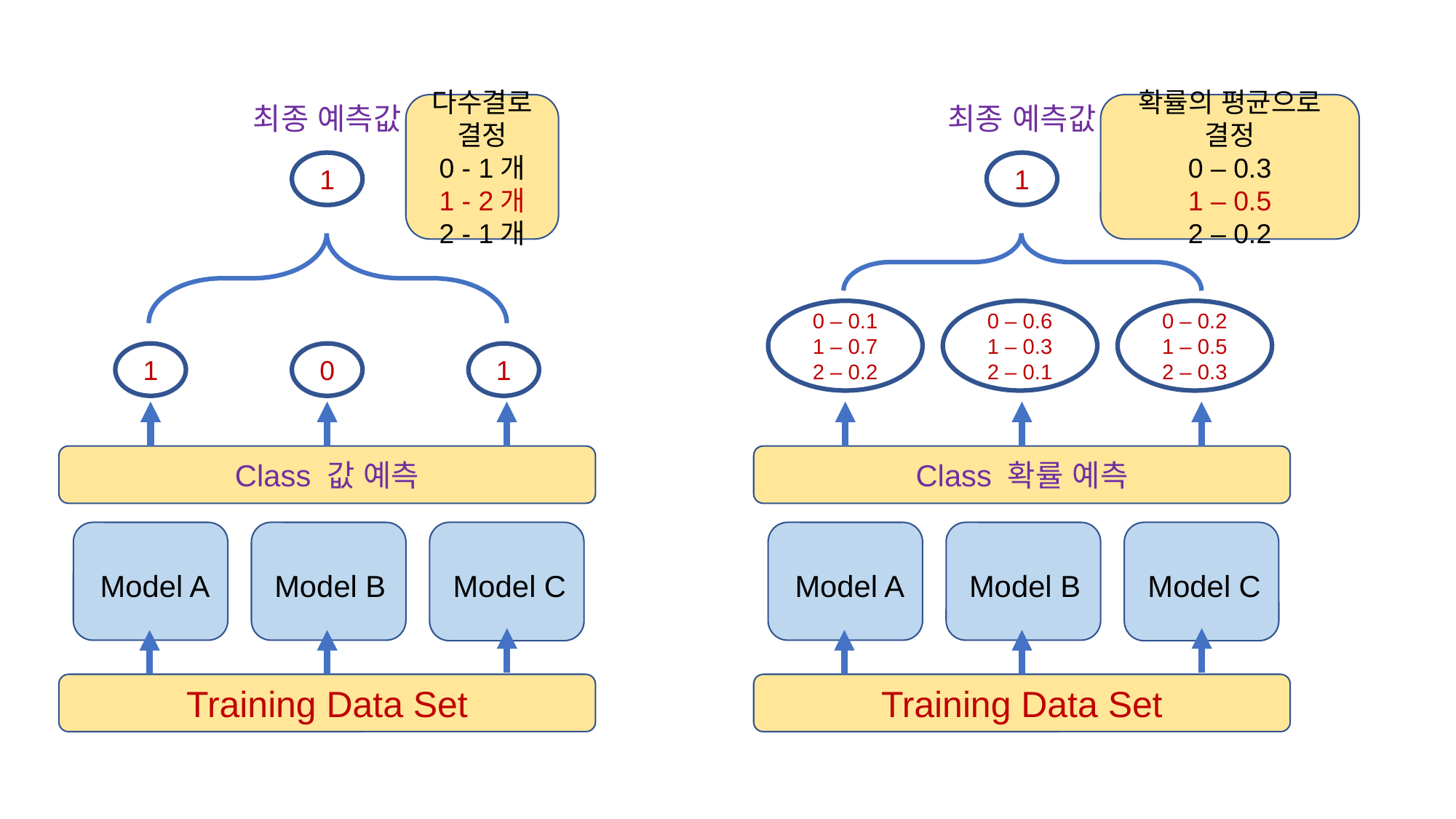

최종 예측값
다수결로 결정
0 - 1개
1 - 2개
2 - 1개
최종 예측값
확률의 평균으로 결정
0 – 0.3
1 – 0.5
2 – 0.2

1
1
0 – 0.1
1 – 0.7
2 – 0.2
0 – 0.6
1 – 0.3
2 – 0.1
0 – 0.2
1 – 0.5
2 – 0.3
1
0
1

Class 값 예측
Class 확률 예측

Model A
Model B
Model C
Model A
Model B
Model C

Training Data Set
Training Data Set